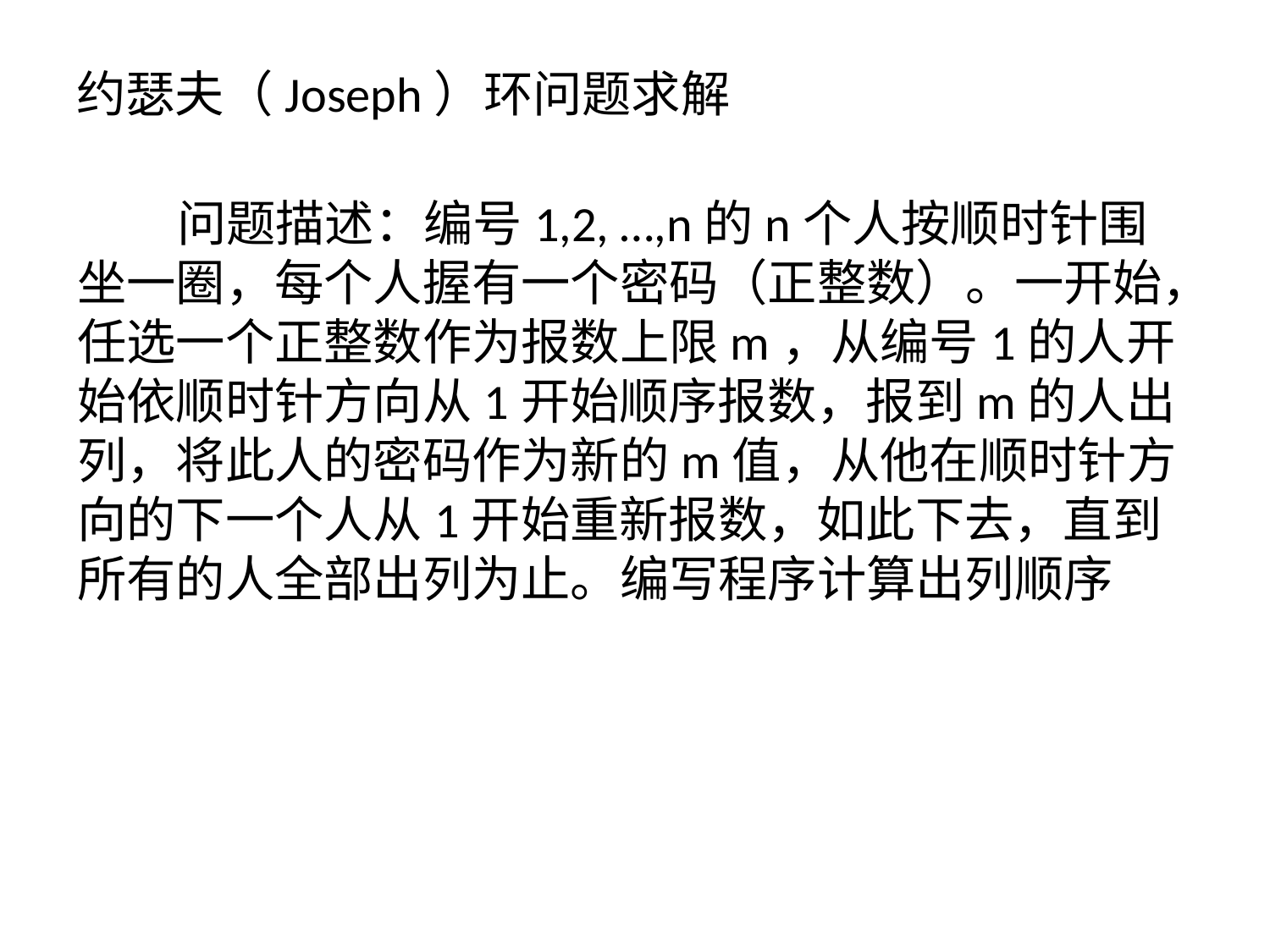

# 约瑟夫（Joseph）环问题求解
        问题描述：编号1,2, …,n的n个人按顺时针围坐一圈，每个人握有一个密码（正整数）。一开始，任选一个正整数作为报数上限m，从编号1的人开始依顺时针方向从1开始顺序报数，报到m的人出列，将此人的密码作为新的m值，从他在顺时针方向的下一个人从1开始重新报数，如此下去，直到所有的人全部出列为止。编写程序计算出列顺序